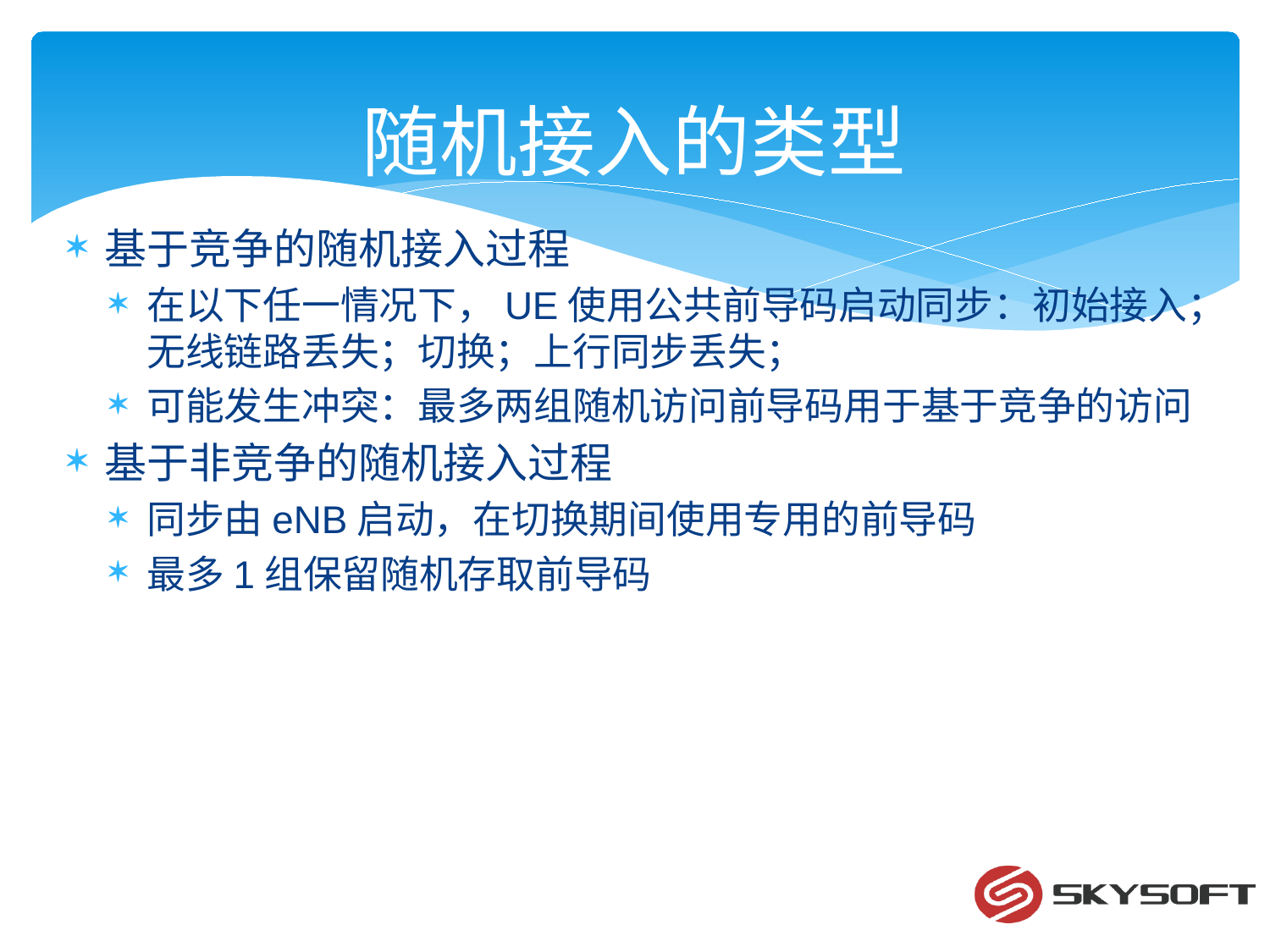

# 随机接入的类型
基于竞争的随机接入过程
在以下任一情况下，UE使用公共前导码启动同步：初始接入；无线链路丢失；切换；上行同步丢失；
可能发生冲突：最多两组随机访问前导码用于基于竞争的访问
基于非竞争的随机接入过程
同步由eNB启动，在切换期间使用专用的前导码
最多1组保留随机存取前导码